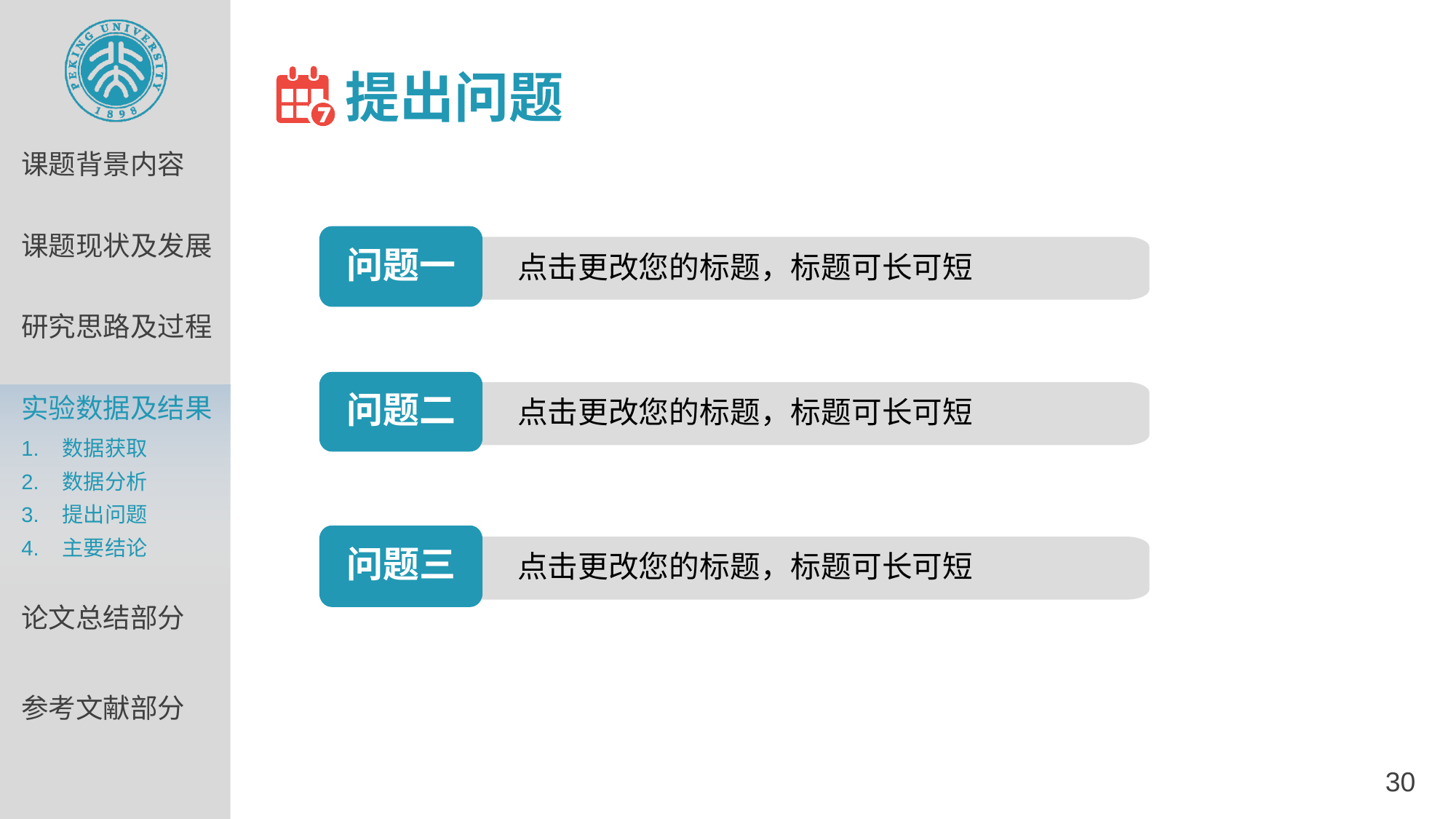

提出问题

问题一
   点击更改您的标题，标题可长可短
问题二
   点击更改您的标题，标题可长可短
问题三
   点击更改您的标题，标题可长可短